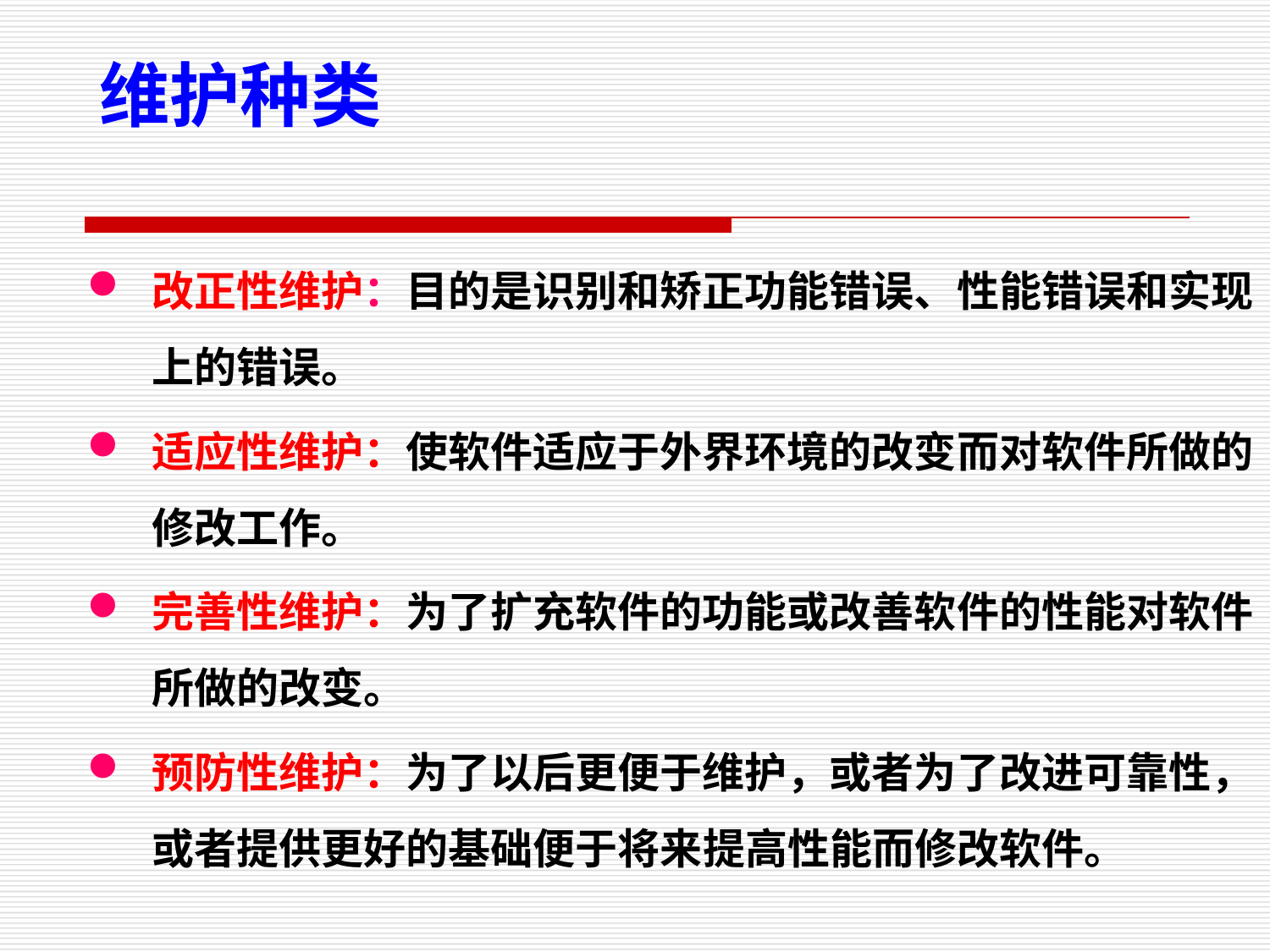

维护种类
改正性维护：目的是识别和矫正功能错误、性能错误和实现上的错误。
适应性维护：使软件适应于外界环境的改变而对软件所做的修改工作。
完善性维护：为了扩充软件的功能或改善软件的性能对软件所做的改变。
预防性维护：为了以后更便于维护，或者为了改进可靠性，或者提供更好的基础便于将来提高性能而修改软件。